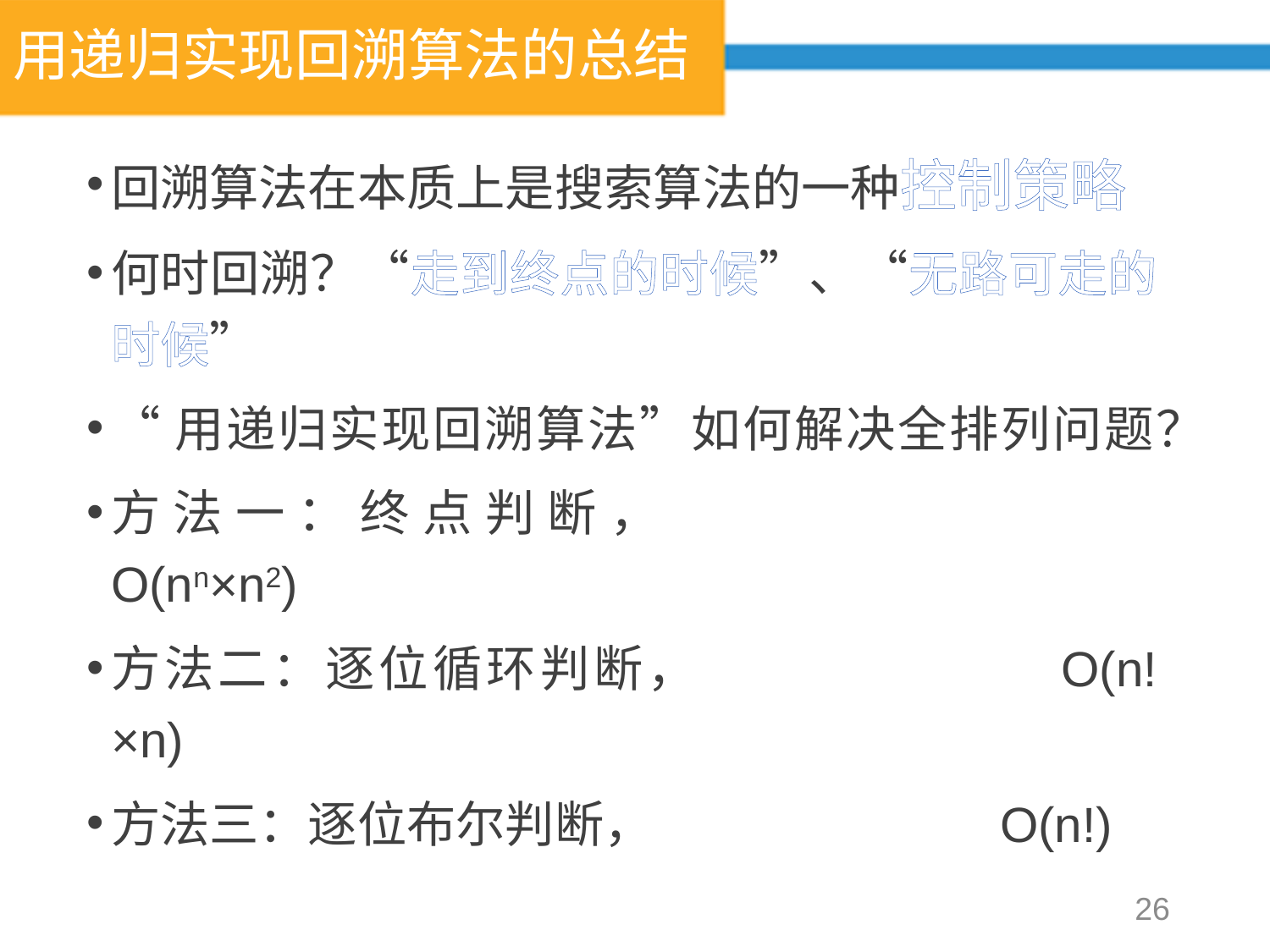

# 用递归实现回溯算法的总结
回溯算法在本质上是搜索算法的一种控制策略
何时回溯？“走到终点的时候”、“无路可走的时候”
“用递归实现回溯算法”如何解决全排列问题？
方法一：终点判断，				O(nn×n2)
方法二：逐位循环判断，			O(n!×n)
方法三：逐位布尔判断，			O(n!)
26